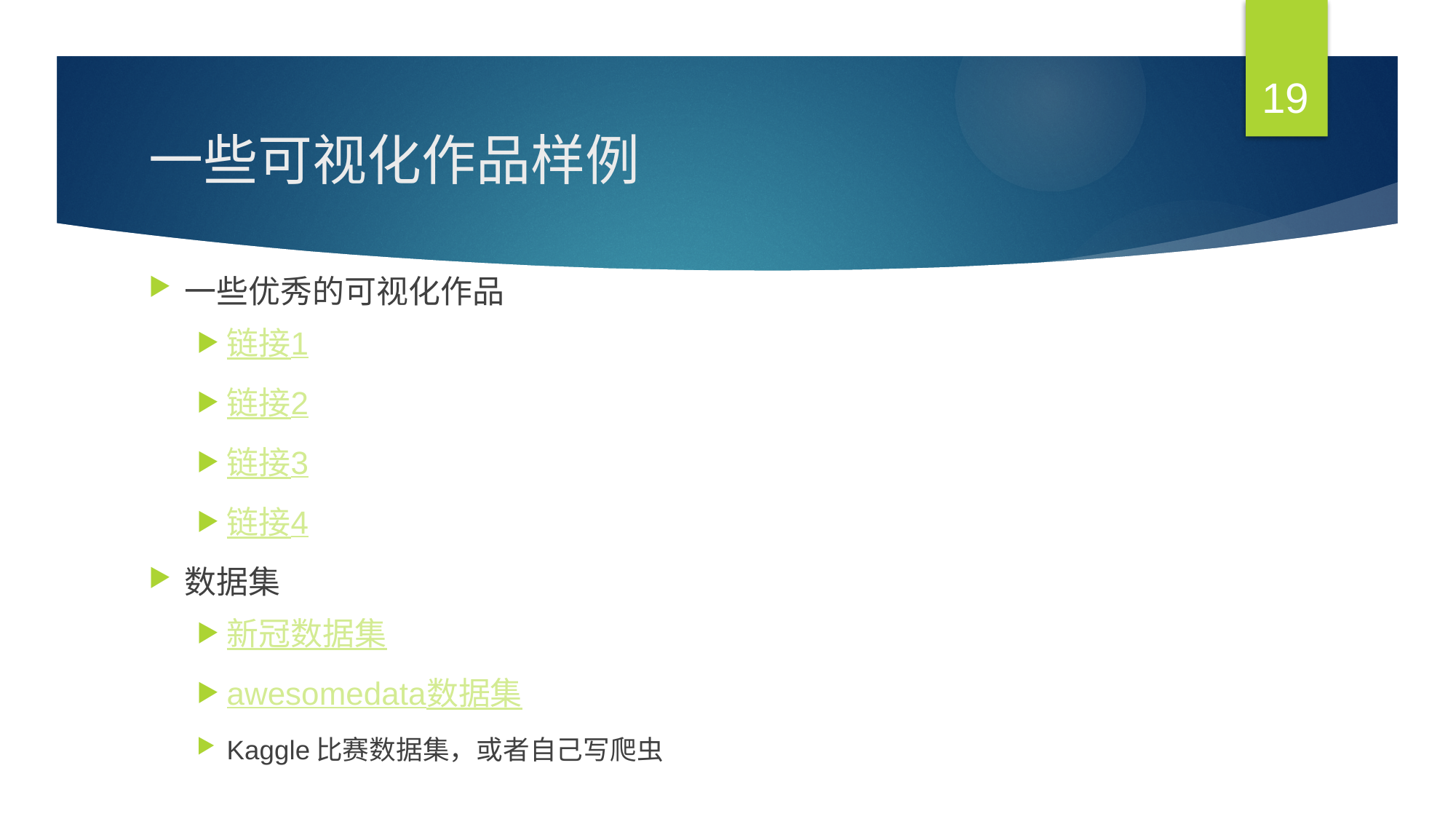

19
# 一些可视化作品样例
一些优秀的可视化作品
链接1
链接2
链接3
链接4
数据集
新冠数据集
awesomedata数据集
Kaggle比赛数据集，或者自己写爬虫